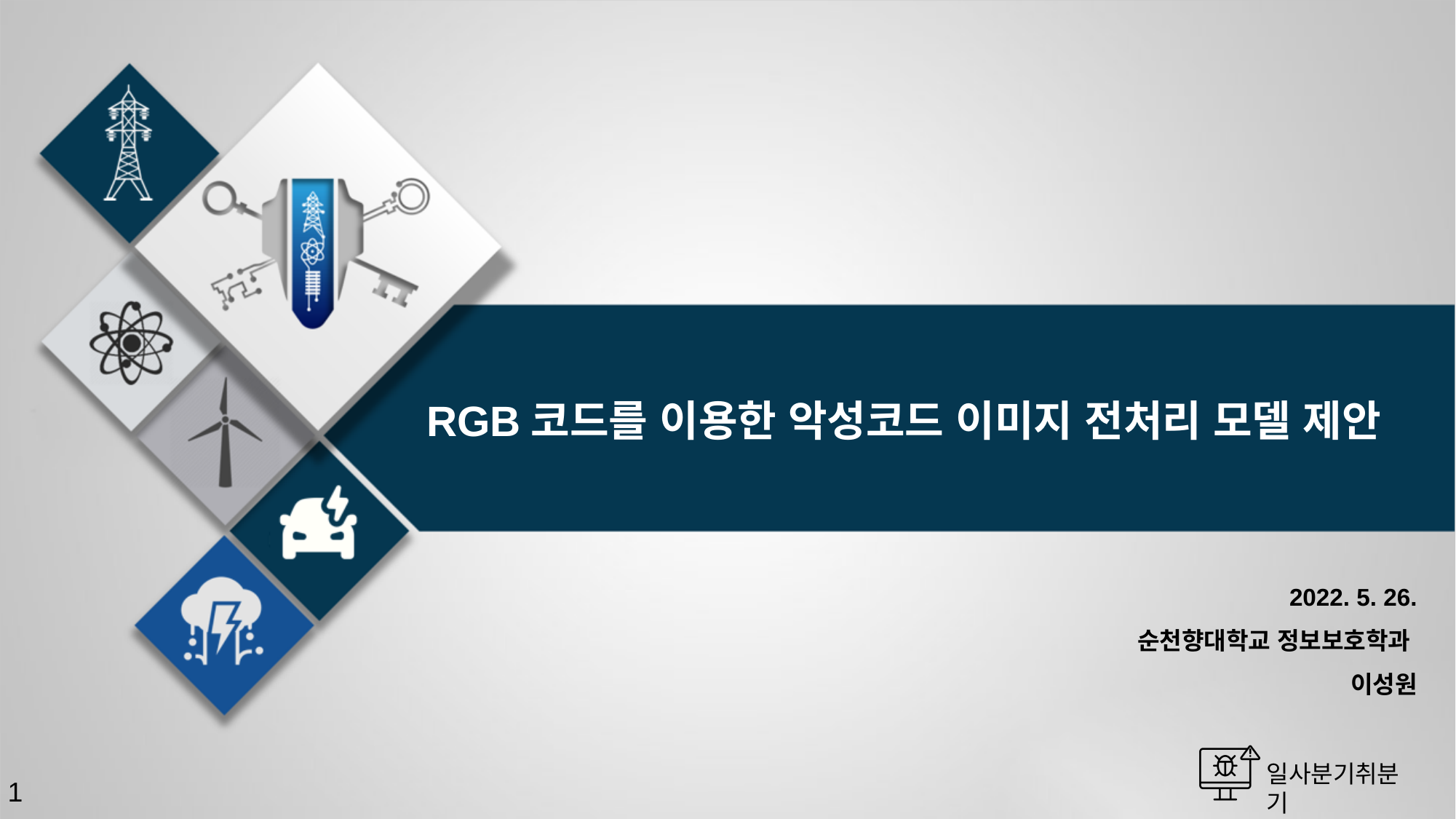

# RGB코드를 이용한 악성코드 이미지 전처리 모델 제안

2022. 5. 26.
순천향대학교 정보보호학과
이성원